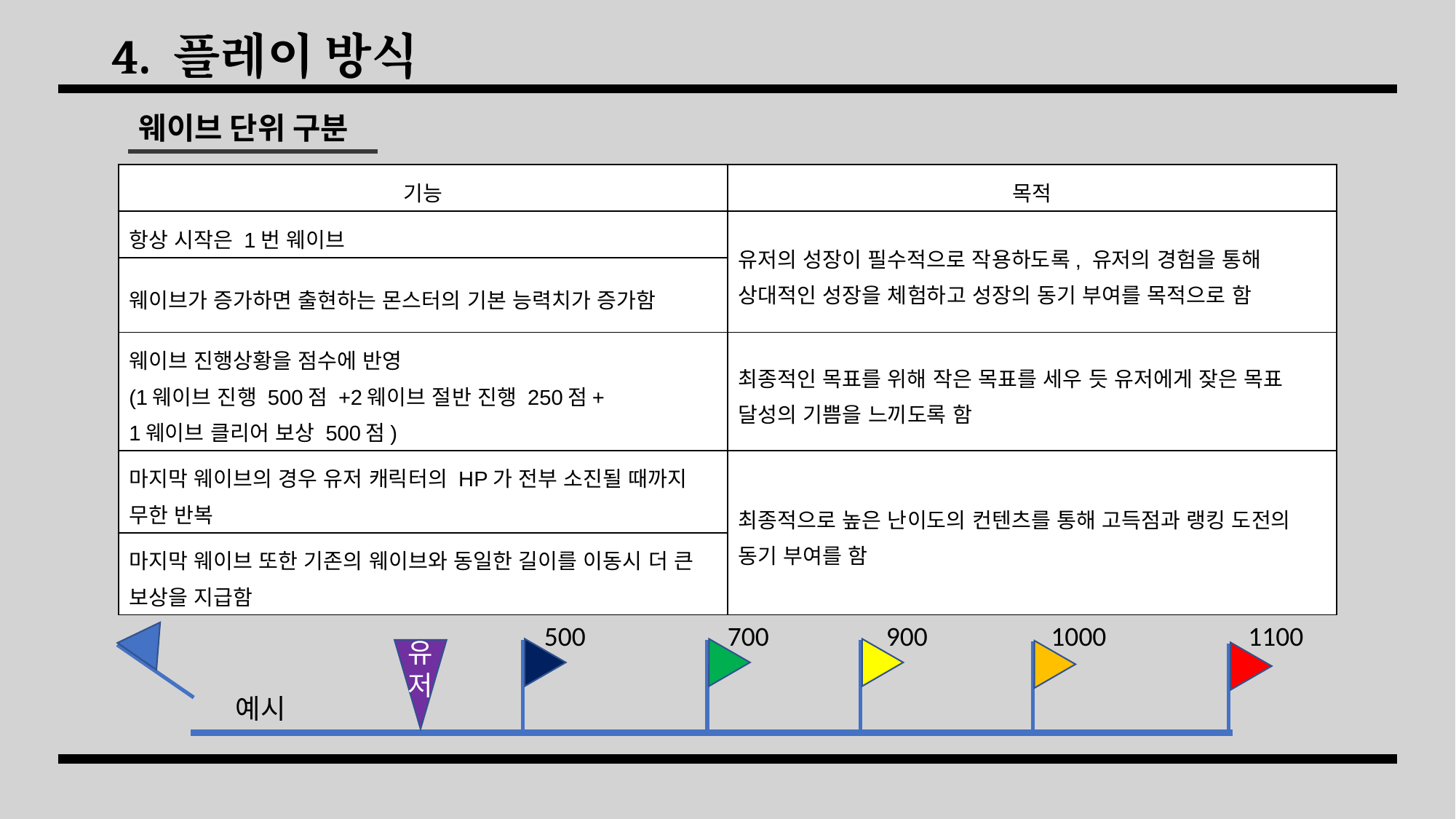

# 4. 플레이 방식
웨이브 단위 구분
| 기능 | 목적 |
| --- | --- |
| 항상 시작은 1번 웨이브 | 유저의 성장이 필수적으로 작용하도록, 유저의 경험을 통해 상대적인 성장을 체험하고 성장의 동기 부여를 목적으로 함 |
| 웨이브가 증가하면 출현하는 몬스터의 기본 능력치가 증가함 |  |
| 웨이브 진행상황을 점수에 반영 (1웨이브 진행 500점 +2웨이브 절반 진행 250점+ 1웨이브 클리어 보상 500점) | 최종적인 목표를 위해 작은 목표를 세우 듯 유저에게 잦은 목표 달성의 기쁨을 느끼도록 함 |
| 마지막 웨이브의 경우 유저 캐릭터의 HP가 전부 소진될 때까지 무한 반복 | 최종적으로 높은 난이도의 컨텐츠를 통해 고득점과 랭킹 도전의 동기 부여를 함 |
| 마지막 웨이브 또한 기존의 웨이브와 동일한 길이를 이동시 더 큰 보상을 지급함 |  |

500                       700                   900                    1000                       1100

유저

예시